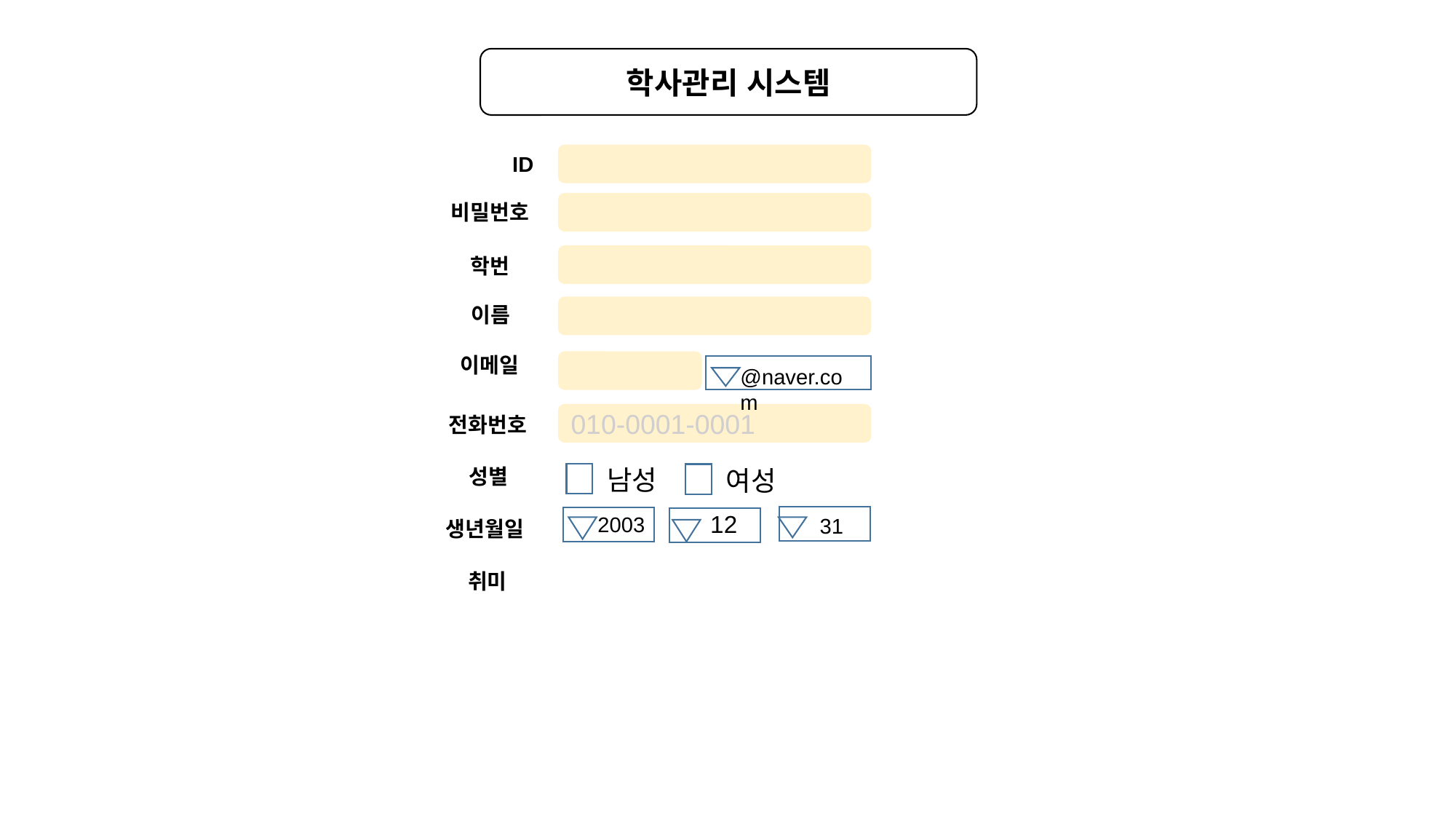

학사관리 시스템

ID

비밀번호

학번
이름

이메일

@naver.com

010-0001-0001
전화번호
남성
성별
여성

12
2003

31

생년월일

취미